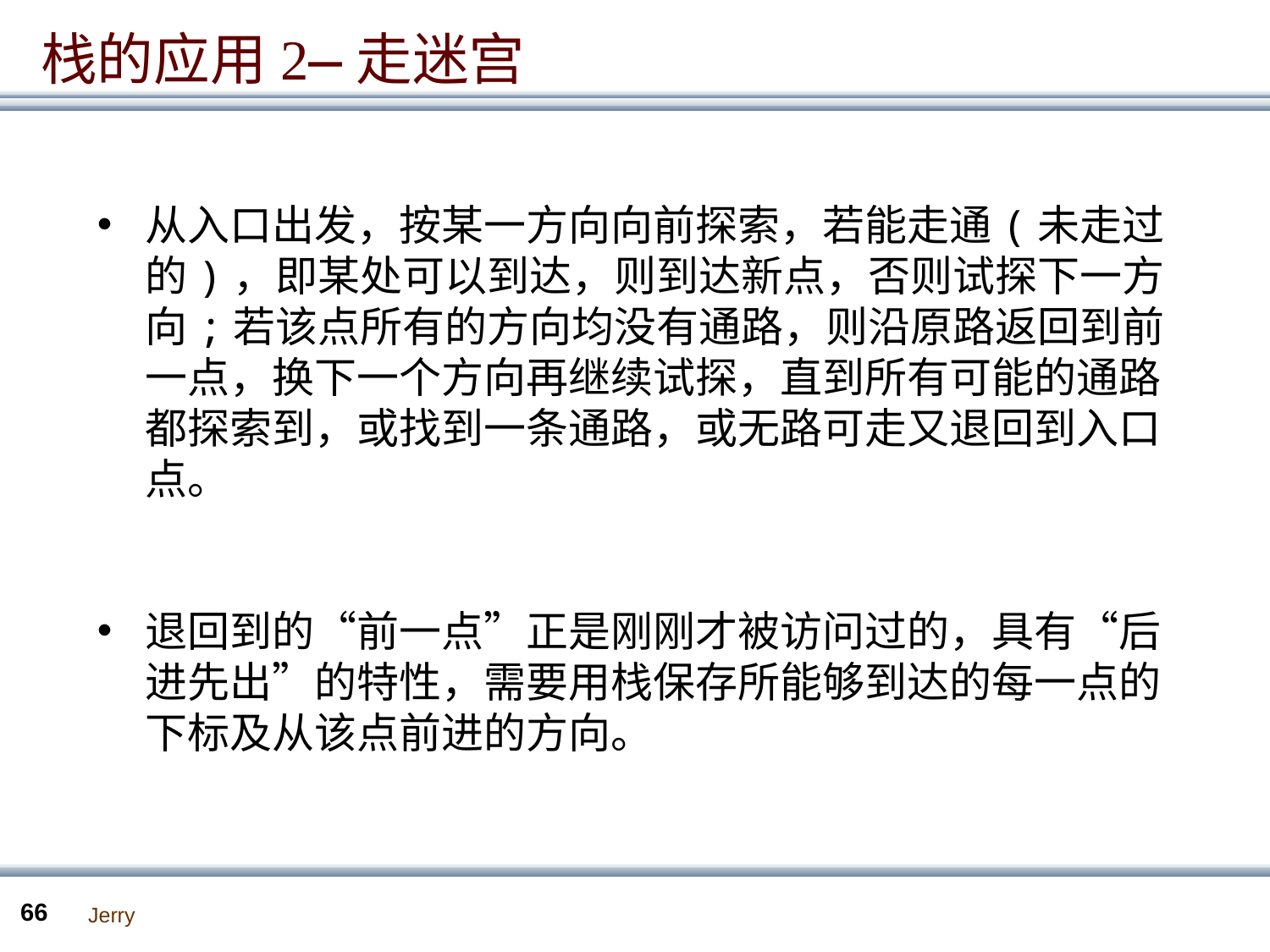

栈的应用2—走迷宫
从入口出发，按某一方向向前探索，若能走通(未走过的)，即某处可以到达，则到达新点，否则试探下一方向;若该点所有的方向均没有通路，则沿原路返回到前一点，换下一个方向再继续试探，直到所有可能的通路都探索到，或找到一条通路，或无路可走又退回到入口点。

退回到的“前一点”正是刚刚才被访问过的，具有“后进先出”的特性，需要用栈保存所能够到达的每一点的下标及从该点前进的方向。